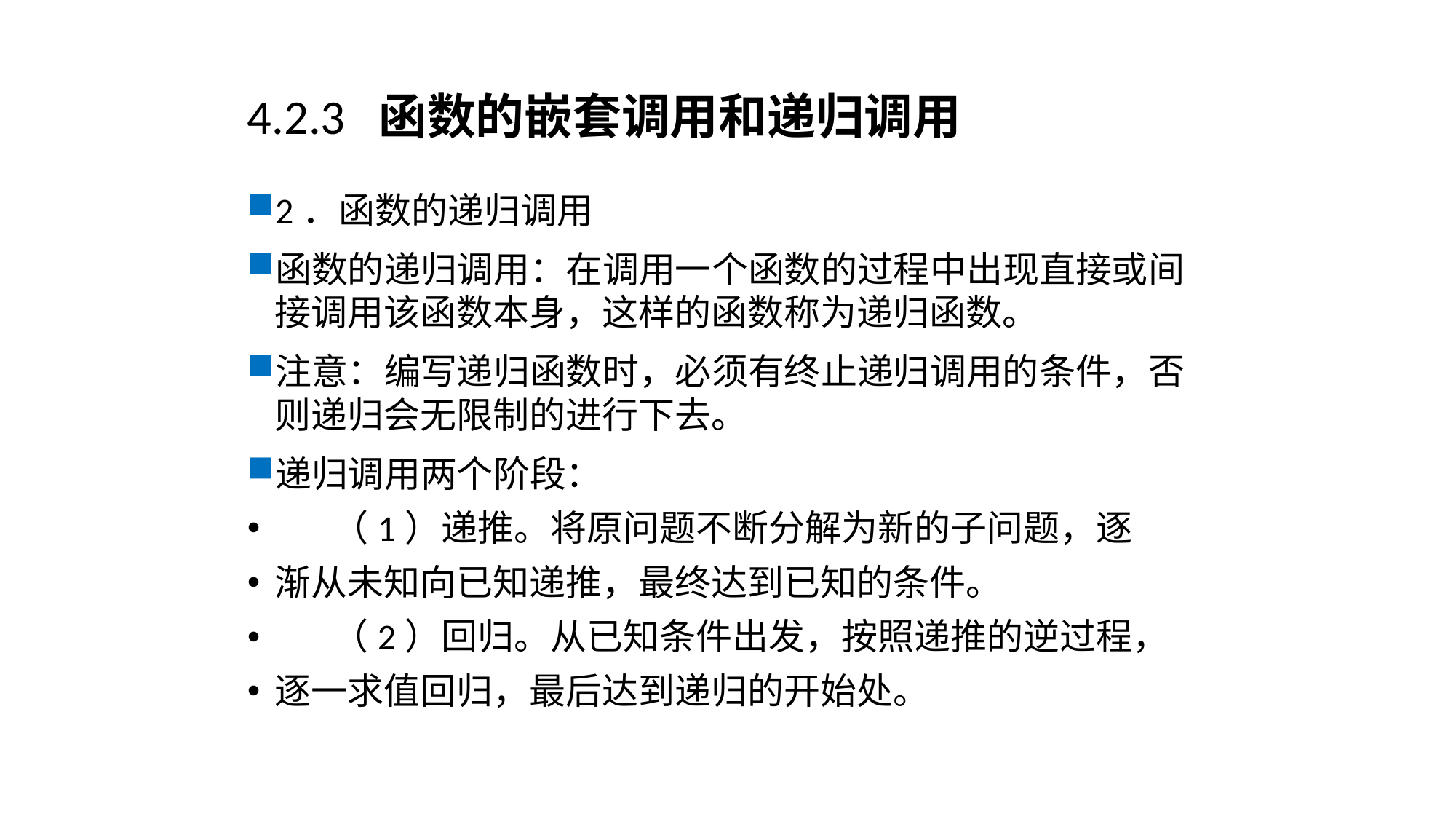

# 4.2.3  函数的嵌套调用和递归调用
2．函数的递归调用
函数的递归调用：在调用一个函数的过程中出现直接或间接调用该函数本身，这样的函数称为递归函数。
注意：编写递归函数时，必须有终止递归调用的条件，否则递归会无限制的进行下去。
递归调用两个阶段：
      （1）递推。将原问题不断分解为新的子问题，逐
渐从未知向已知递推，最终达到已知的条件。
      （2）回归。从已知条件出发，按照递推的逆过程，
逐一求值回归，最后达到递归的开始处。